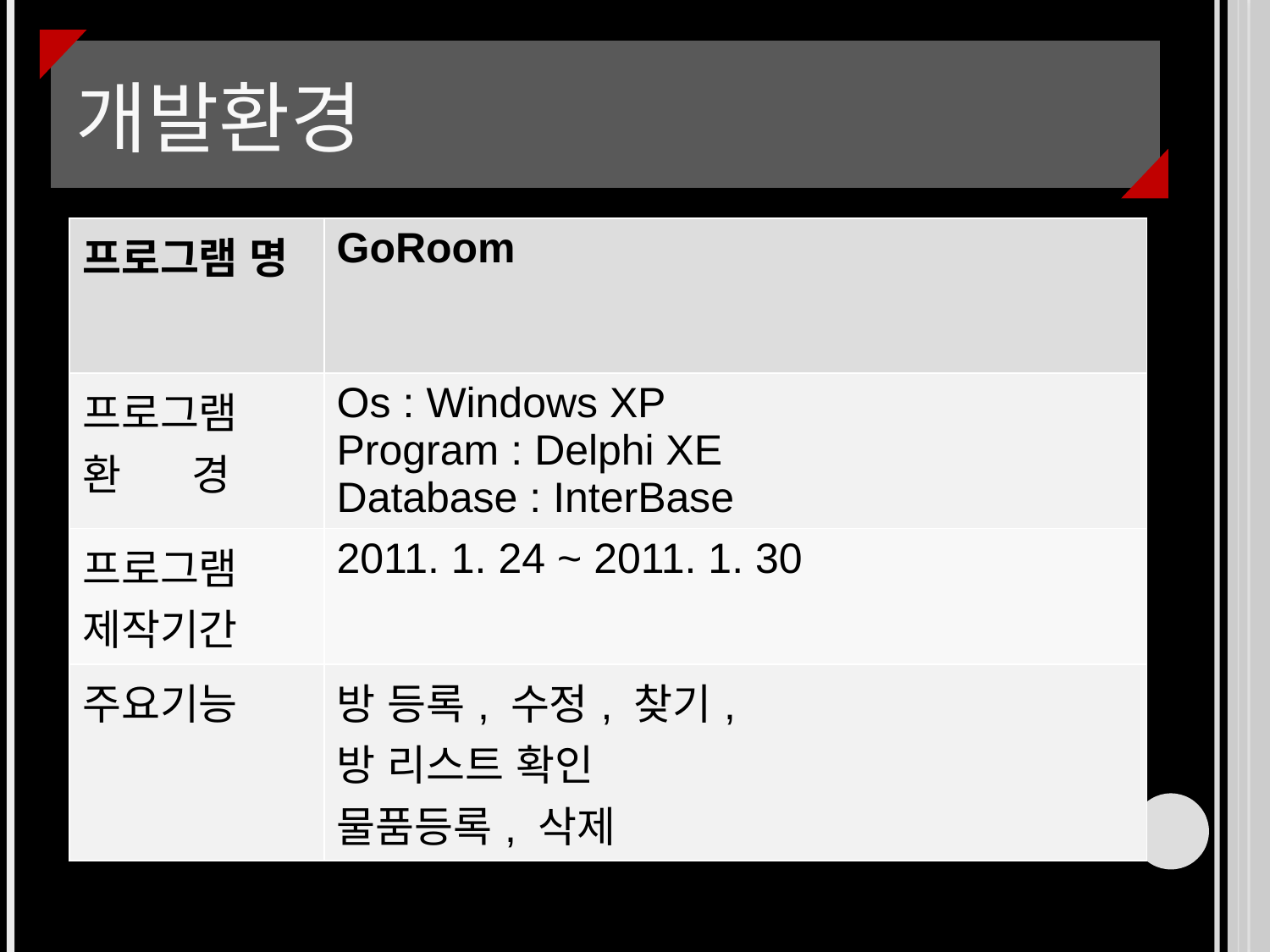

# 개발환경
| 프로그램 명 | GoRoom |
| --- | --- |
| 프로그램 환 경 | Os : Windows XP Program : Delphi XE Database : InterBase |
| 프로그램 제작기간 | 2011. 1. 24 ~ 2011. 1. 30 |
| 주요기능 | 방 등록, 수정, 찾기, 방 리스트 확인 물품등록, 삭제 |